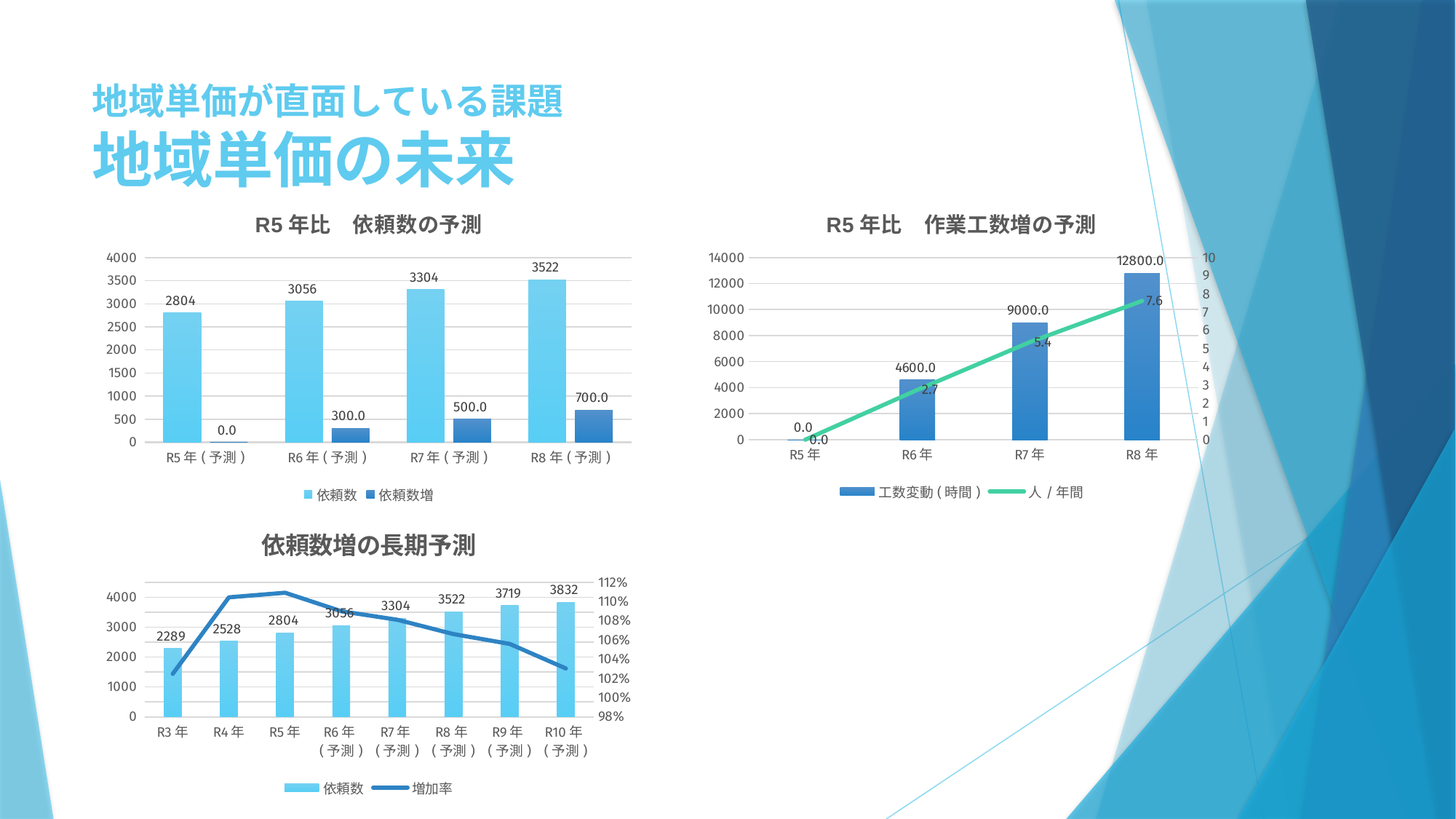

# 地域単価が直面している課題 地域単価の未来

### Chart: R5年比　作業工数増の予測

| Category | 工数変動(時間) | 人/年間 |
|---|---|---|
| R5年 | 0.0 | 0.0 |
| R6年 | 4600.0 | 2.738095238095238 |
| R7年 | 9000.0 | 5.357142857142858 |
| R8年 | 12800.0 | 7.619047619047619 |

### Chart: R5年比　依頼数の予測

| Category | 依頼数 | 依頼数増 |
|---|---|---|
| R5年(予測) | 2804.0 | 0.0 |
| R6年(予測) | 3056.14 | 300.0 |
| R7年(予測) | 3303.8328000000006 | 500.0 |
| R8年(予測) | 3522.2335700000003 | 700.0 |

### Chart: 依頼数増の長期予測

| Category | 依頼数 | 増加率 |
|---|---|---|
| R3年 | 2289.0 | 1.0246195165622203 |
| R4年 | 2528.0 | 1.1044124071647008 |
| R5年 | 2804.0 | 1.1091772151898733 |
| R6年(予測) | 3056.14 | 1.0899215406562053 |
| R7年(予測) | 3303.8328000000006 | 1.081047595987095 |
| R8年(予測) | 3522.2335700000003 | 1.0661052732450624 |
| R9年(予測) | 3719.13741398 | 1.0559031194458803 |
| R10年(予測) | 3831.777251582601 | 1.0302865490205322 |